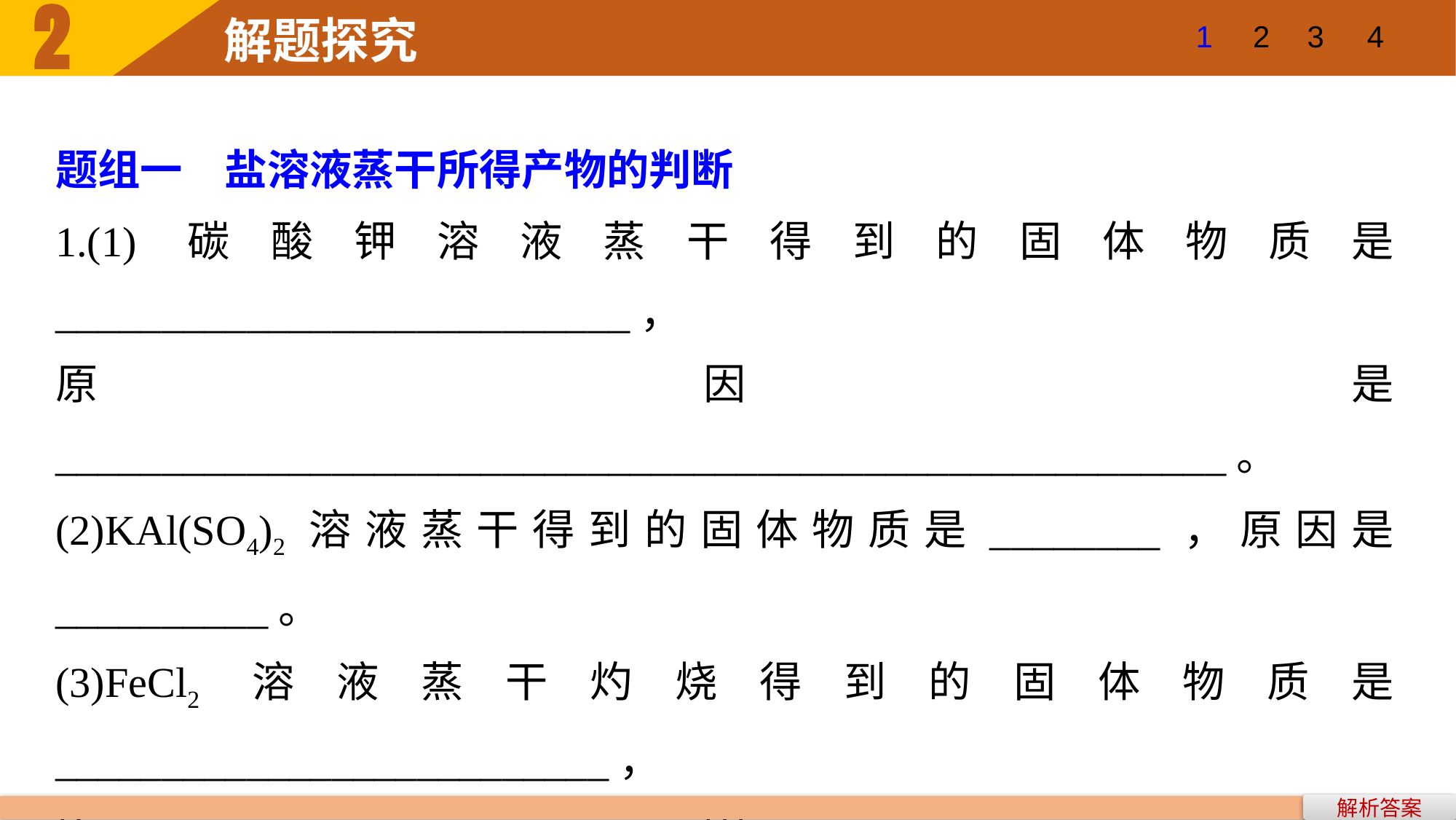

2

1
2
3
4
解题探究
题组一　盐溶液蒸干所得产物的判断
1.(1)碳酸钾溶液蒸干得到的固体物质是___________________________，
原因是_______________________________________________________。
(2)KAl(SO4)2溶液蒸干得到的固体物质是________，原因是__________。
(3)FeCl2溶液蒸干灼烧得到的固体物质是__________________________，
原因是_______________________________________________________。
(4)碳酸氢钠溶液蒸干灼烧得到的固体物质是________，原因是_______。
(5)亚硫酸钠溶液蒸干灼烧得到的固体物质是________，原因是_______。
解析答案